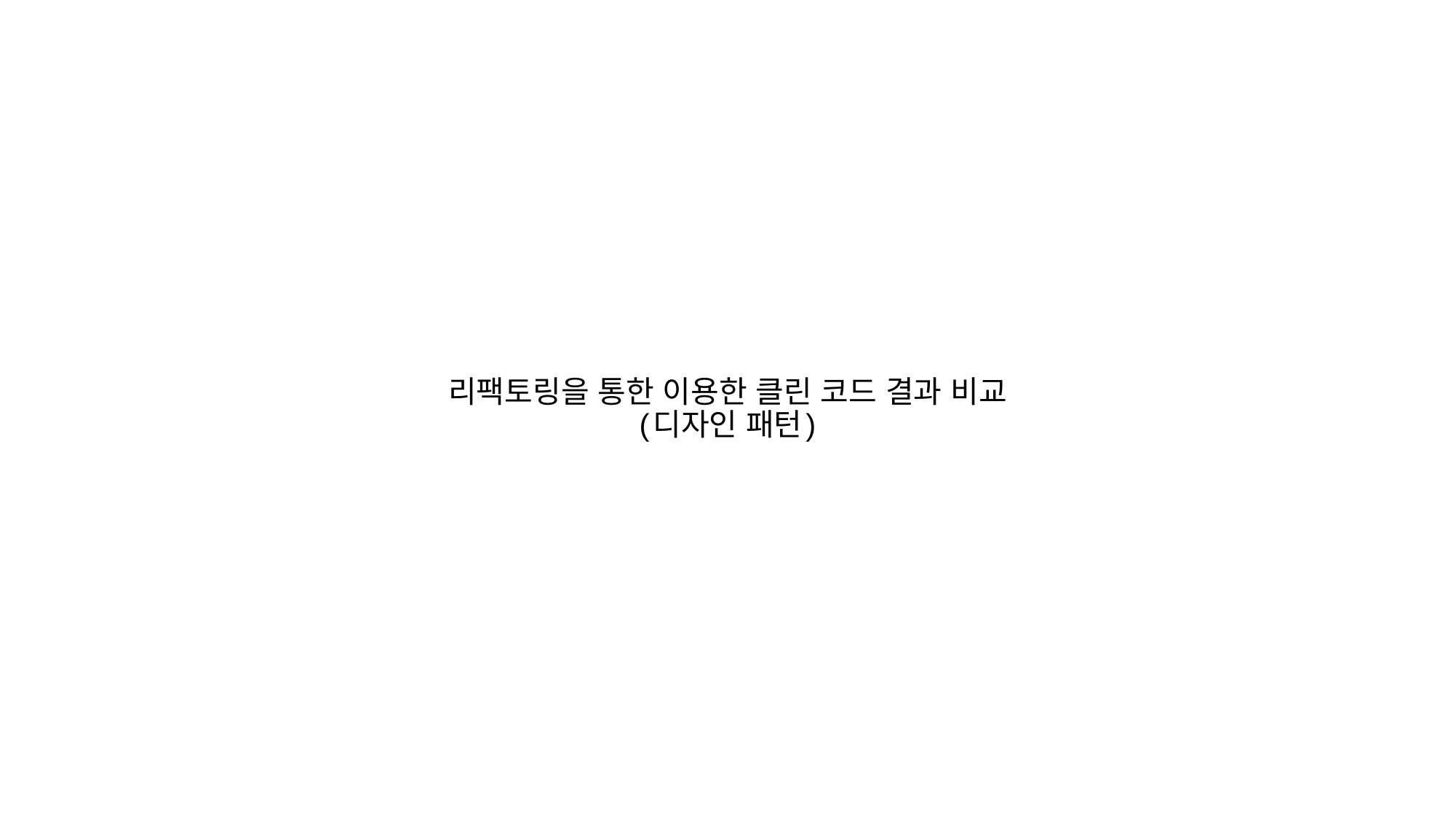

리팩토링을 통한 이용한 클린 코드 결과 비교
(디자인 패턴)